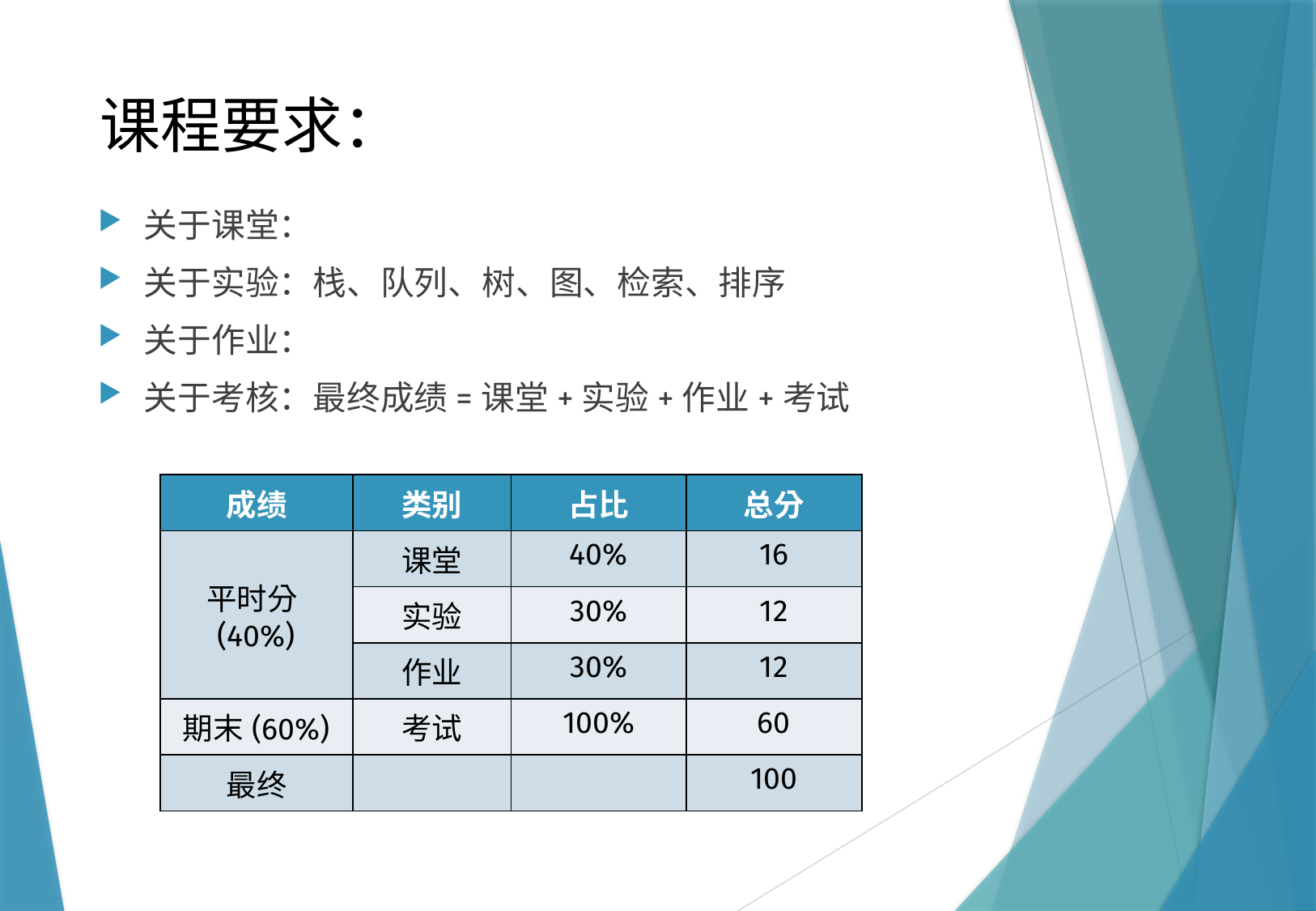

# 课程要求：
关于课堂：
关于实验：栈、队列、树、图、检索、排序
关于作业：
关于考核：最终成绩=课堂+实验+作业+考试
| 成绩 | 类别 | 占比 | 总分 |
| --- | --- | --- | --- |
| 平时分(40%) | 课堂 | 40% | 16 |
|  | 实验 | 30% | 12 |
|  | 作业 | 30% | 12 |
| 期末(60%) | 考试 | 100% | 60 |
| 最终 |  |  | 100 |